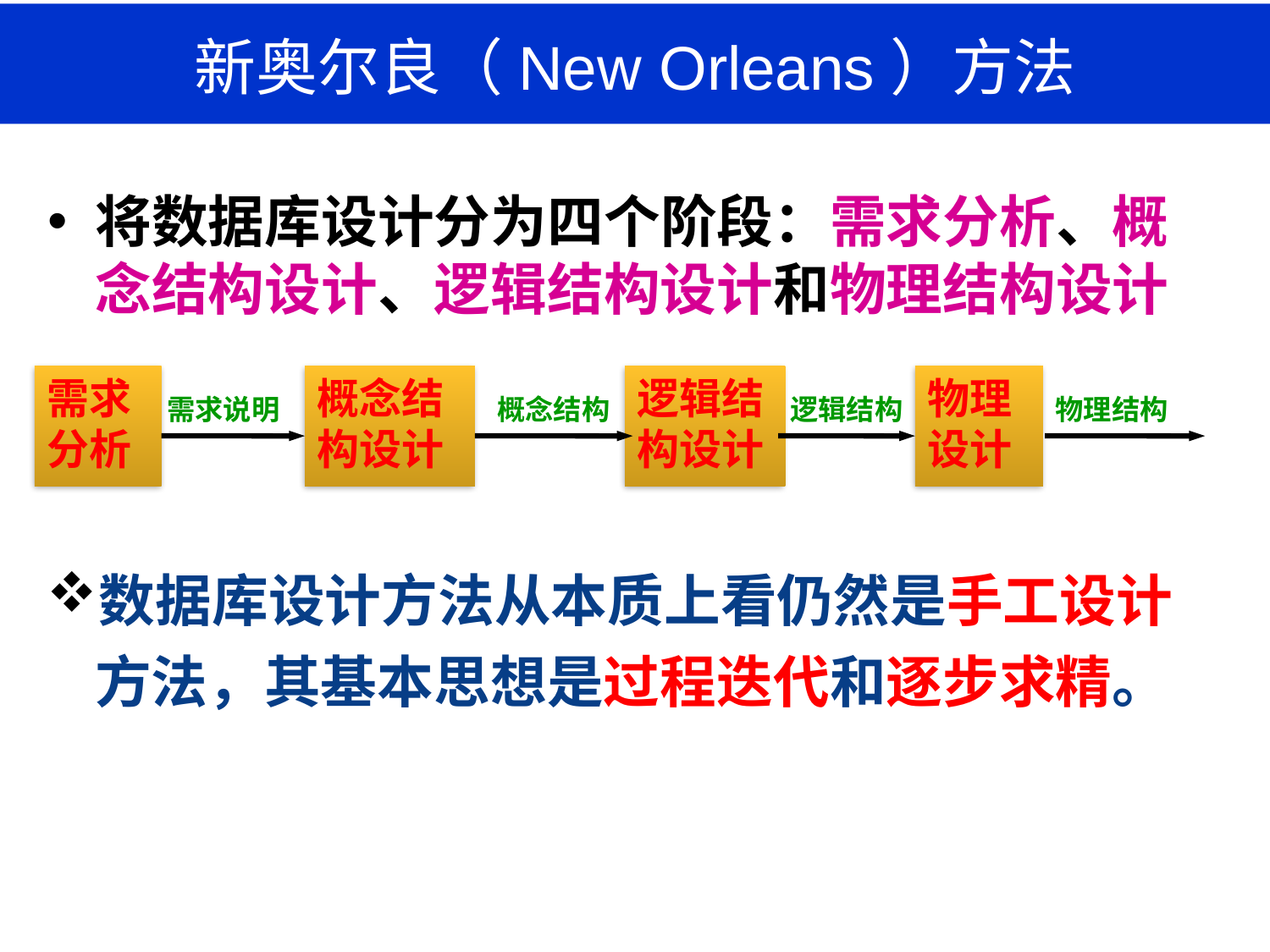

# 新奥尔良（New Orleans）方法
将数据库设计分为四个阶段：需求分析、概念结构设计、逻辑结构设计和物理结构设计
需求
分析
概念结
构设计
逻辑结
构设计
物理
设计
物理结构
需求说明
概念结构
逻辑结构

数据库设计方法从本质上看仍然是手工设计方法，其基本思想是过程迭代和逐步求精。